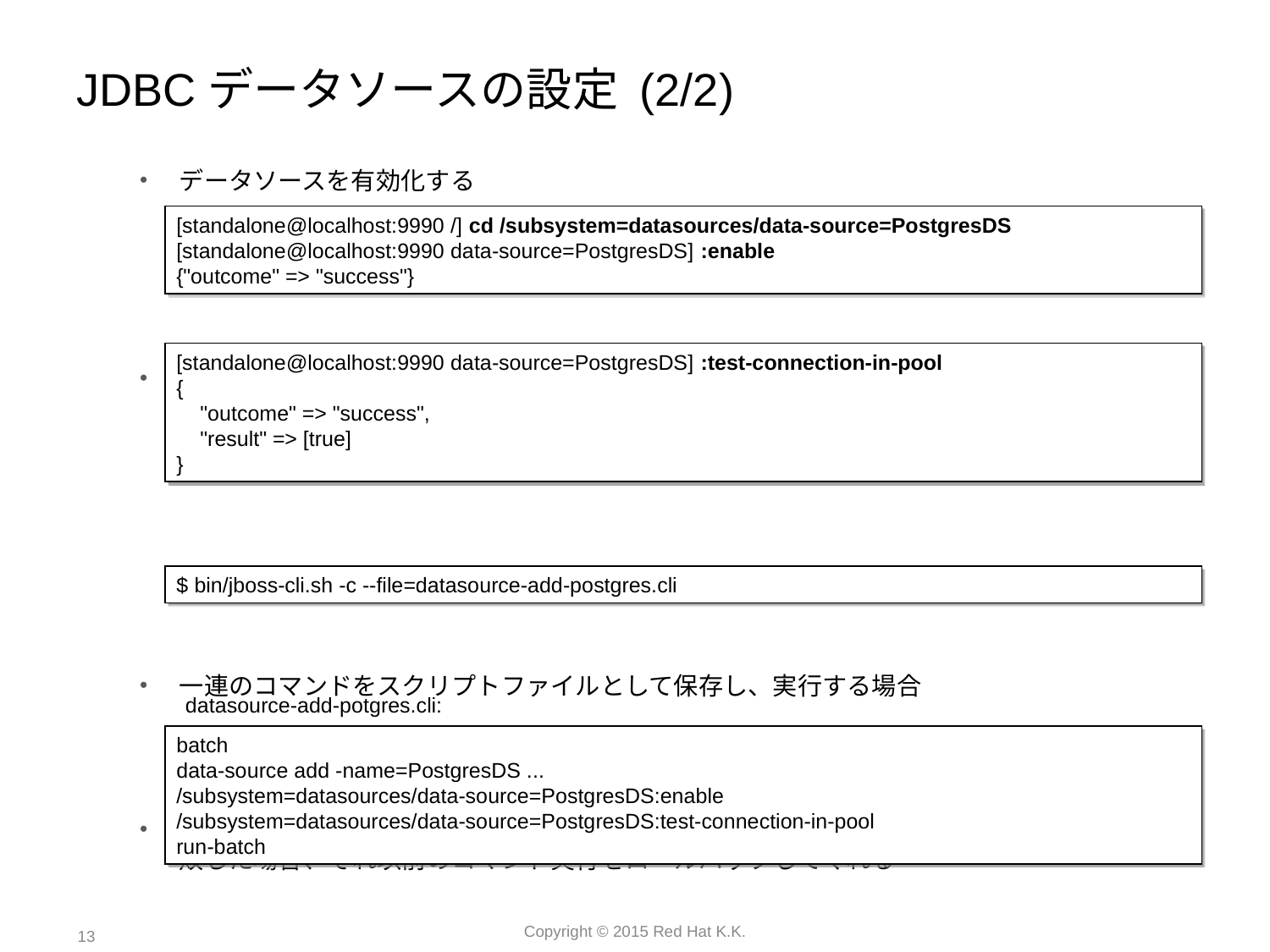

# JDBCデータソースの設定 (2/2)
データソースを有効化する

テストコネクションを実行する

一連のコマンドをスクリプトファイルとして保存し、実行する場合

スクリプトファイル化する場合、一連のコマンドをbatch / run-batchで囲むと、途中で失敗した場合、それ以前のコマンド実行をロールバックしてくれる
[standalone@localhost:9990 /] cd /subsystem=datasources/data-source=PostgresDS
[standalone@localhost:9990 data-source=PostgresDS] :enable
{"outcome" => "success"}
[standalone@localhost:9990 data-source=PostgresDS] :test-connection-in-pool
{
    "outcome" => "success",
    "result" => [true]
}
$ bin/jboss-cli.sh -c --file=datasource-add-postgres.cli
datasource-add-potgres.cli:
batch
data-source add -name=PostgresDS ...
/subsystem=datasources/data-source=PostgresDS:enable
/subsystem=datasources/data-source=PostgresDS:test-connection-in-pool
run-batch
13
Copyright © 2015 Red Hat K.K.